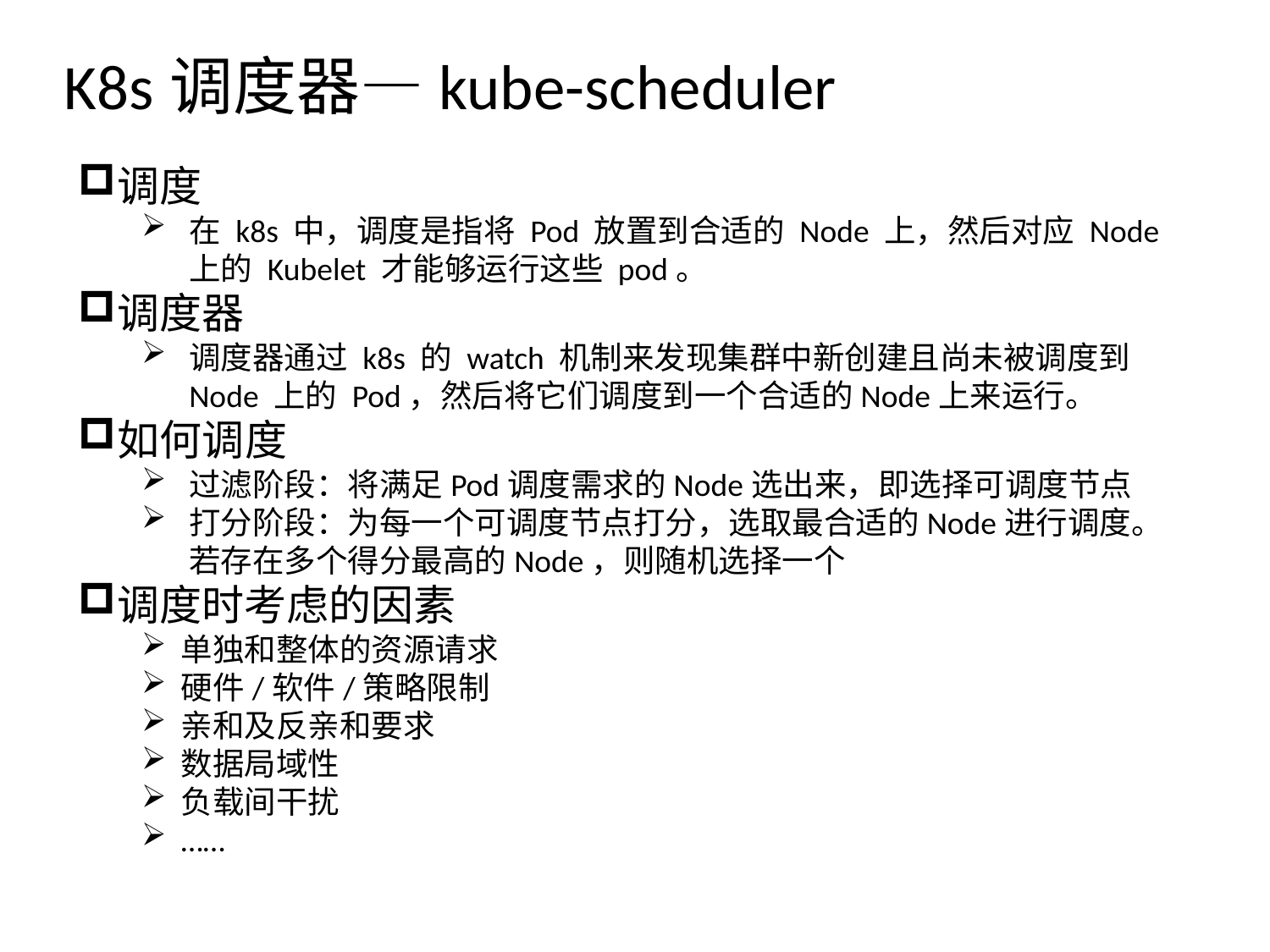

K8s调度器—kube-scheduler
调度
在 k8s 中，调度是指将 Pod 放置到合适的 Node 上，然后对应 Node 上的 Kubelet 才能够运行这些 pod。
调度器
调度器通过 k8s 的 watch 机制来发现集群中新创建且尚未被调度到 Node 上的 Pod，然后将它们调度到一个合适的Node上来运行。
如何调度
过滤阶段：将满足Pod调度需求的Node选出来，即选择可调度节点
打分阶段：为每一个可调度节点打分，选取最合适的Node进行调度。若存在多个得分最高的Node，则随机选择一个
调度时考虑的因素
单独和整体的资源请求
硬件/软件/策略限制
亲和及反亲和要求
数据局域性
负载间干扰
……